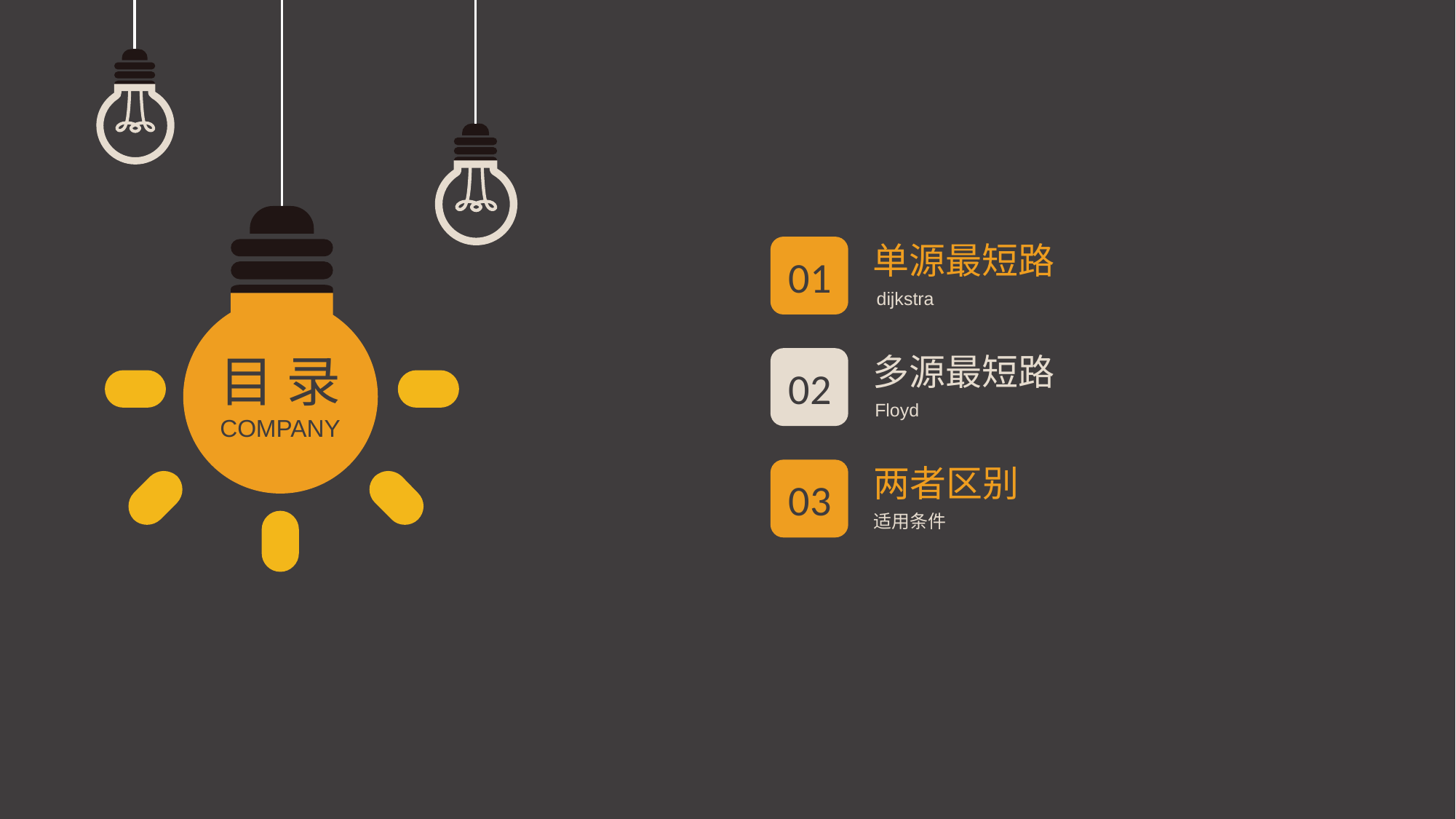

单源最短路

01
dijkstra
目 录
COMPANY
多源最短路

02
Floyd
两者区别

03
适用条件